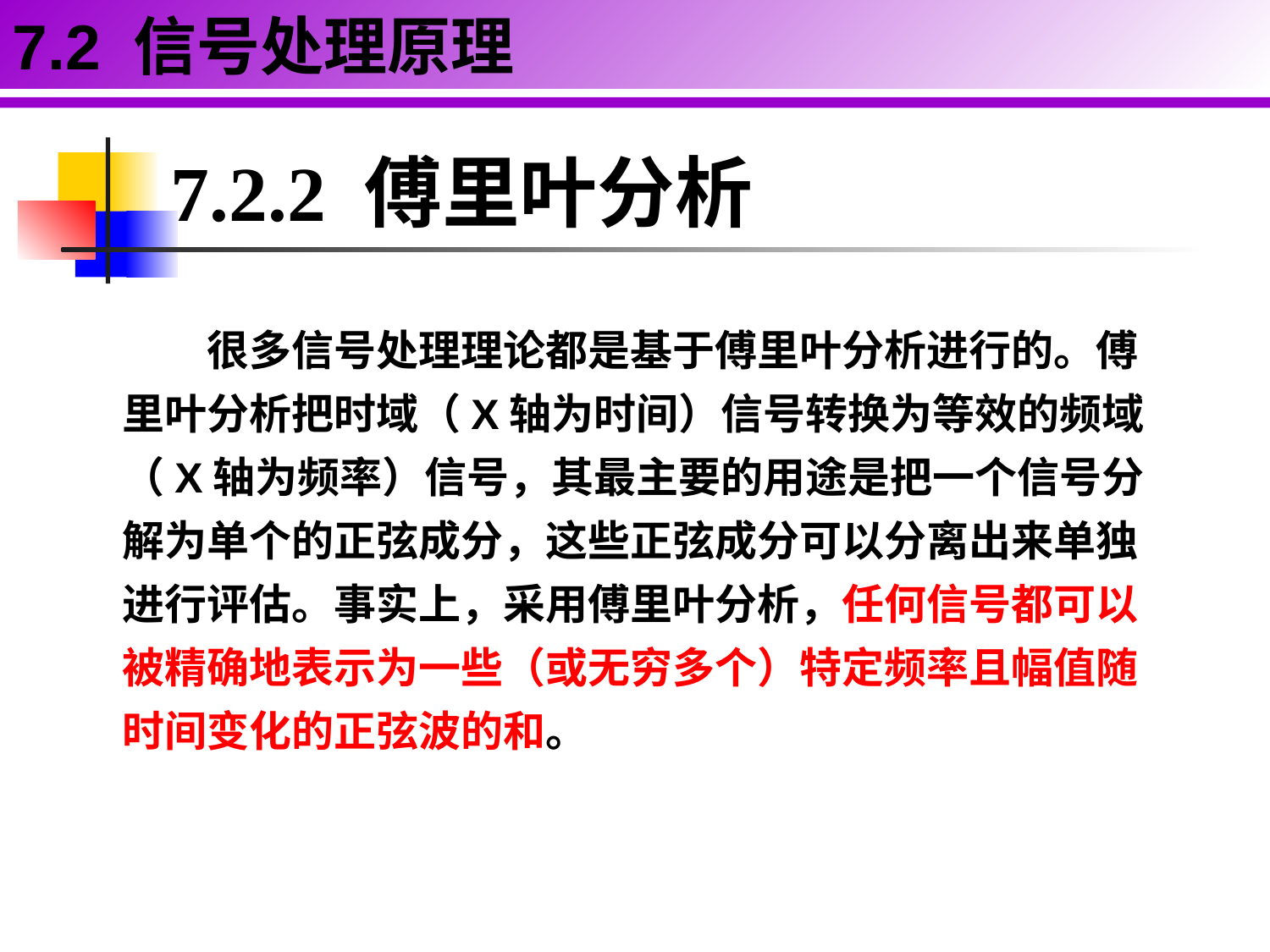

7.2 信号处理原理

7.2.2 傅里叶分析
很多信号处理理论都是基于傅里叶分析进行的。傅里叶分析把时域（X轴为时间）信号转换为等效的频域（X轴为频率）信号，其最主要的用途是把一个信号分解为单个的正弦成分，这些正弦成分可以分离出来单独进行评估。事实上，采用傅里叶分析，任何信号都可以被精确地表示为一些（或无穷多个）特定频率且幅值随时间变化的正弦波的和。